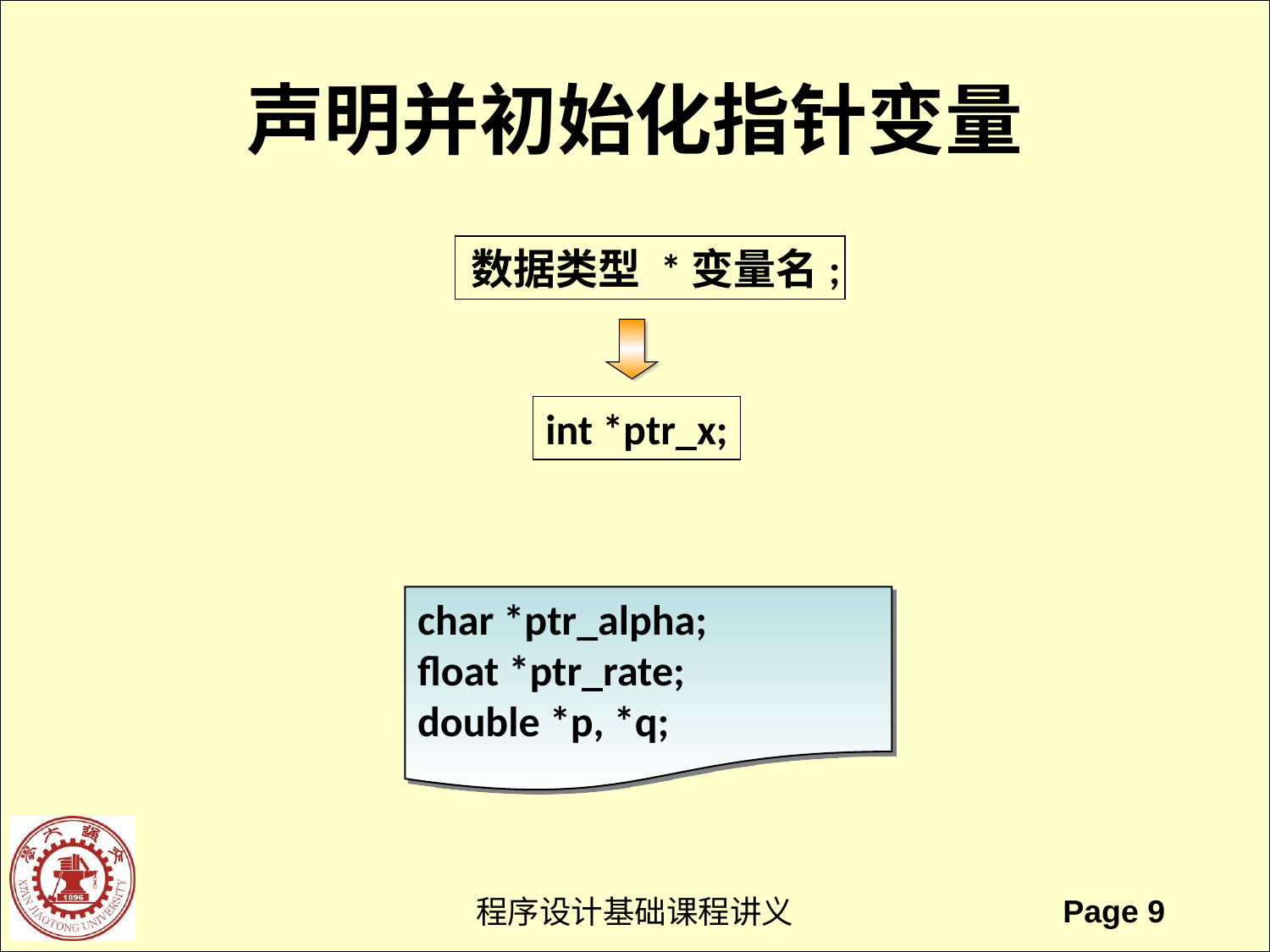

# 声明并初始化指针变量
数据类型 *变量名;

int *ptr_x;
char *ptr_alpha;
float *ptr_rate;
double *p, *q;
9